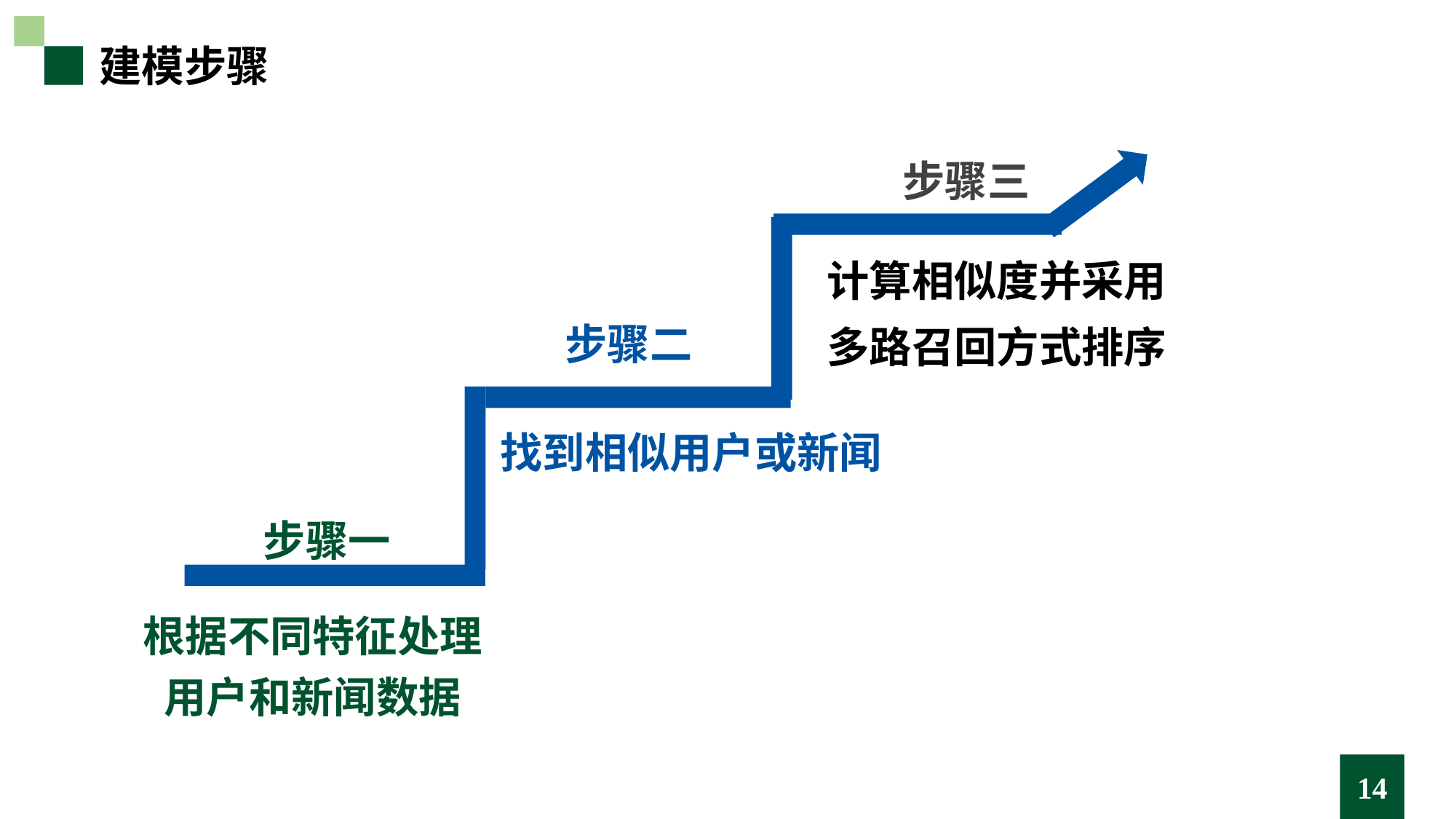

建模步骤
步骤三
计算相似度并采用多路召回方式排序

步骤二
找到相似用户或新闻

步骤一
根据不同特征处理用户和新闻数据

14